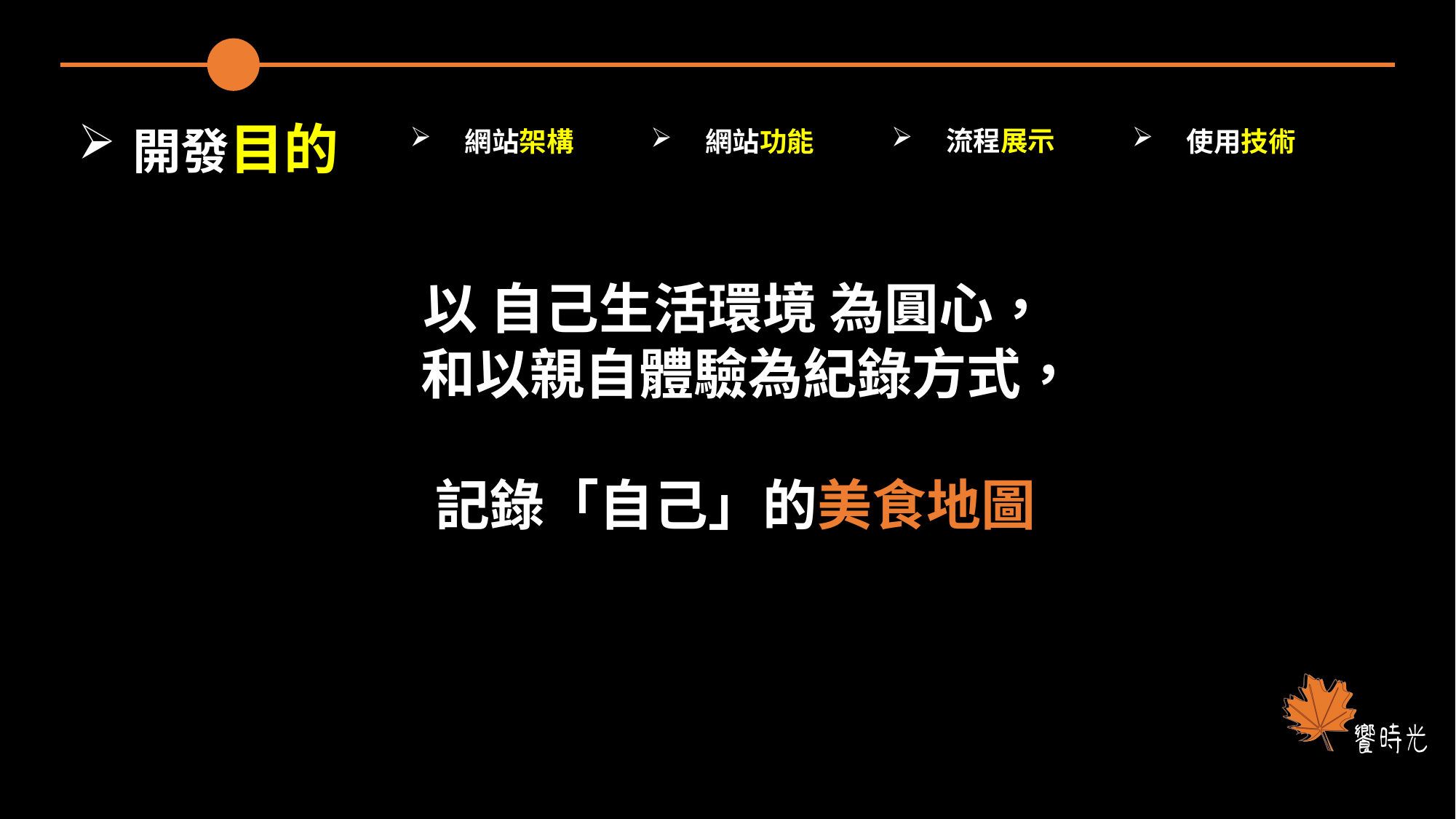

開發目的
網站架構
流程展示

使用技術
網站功能
以 自己生活環境 為圓心，
 和以親自體驗為紀錄方式，

記錄「自己」的美食地圖